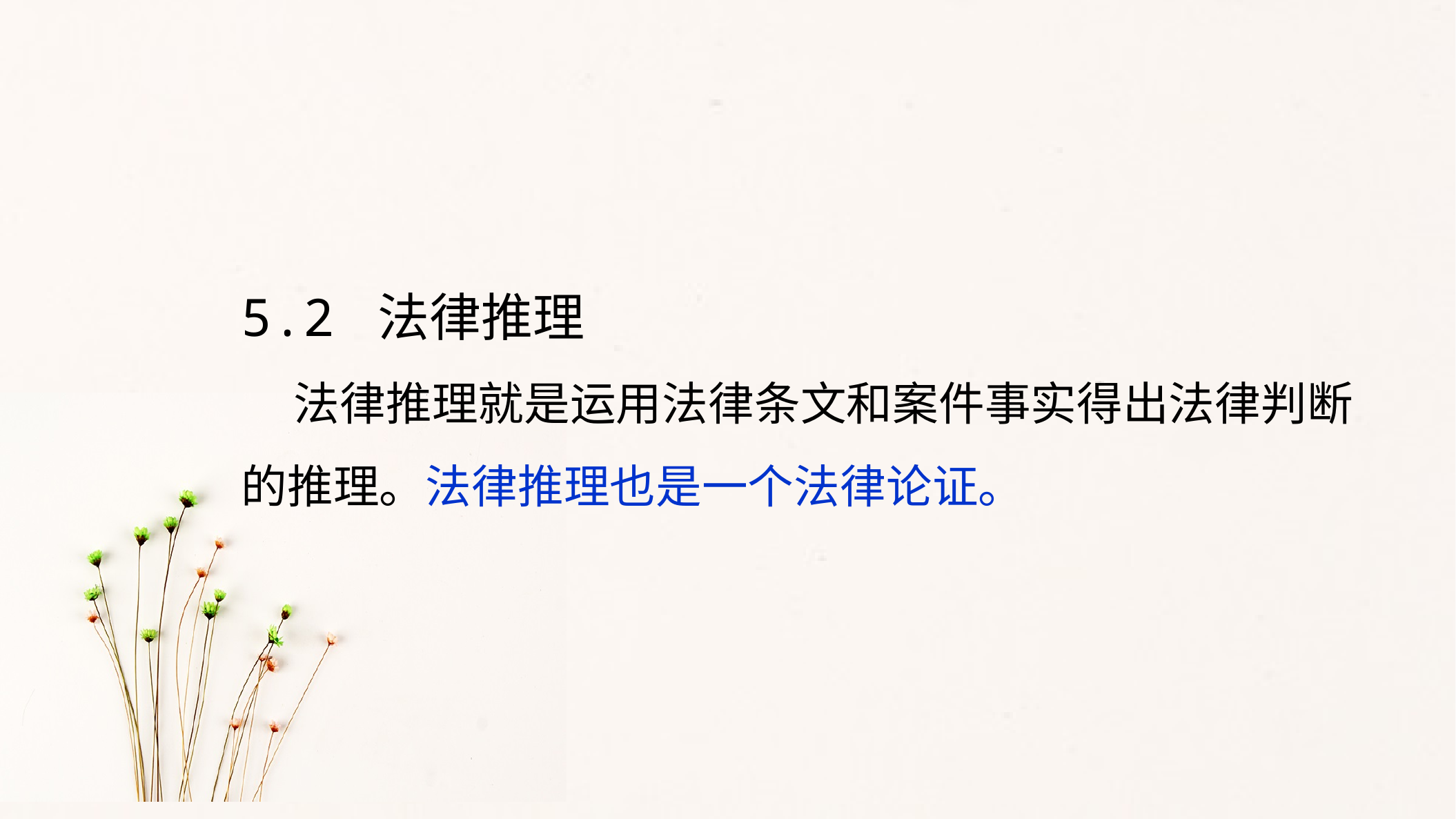

5.2 法律推理
    法律推理就是运用法律条文和案件事实得出法律判断的推理。法律推理也是一个法律论证。